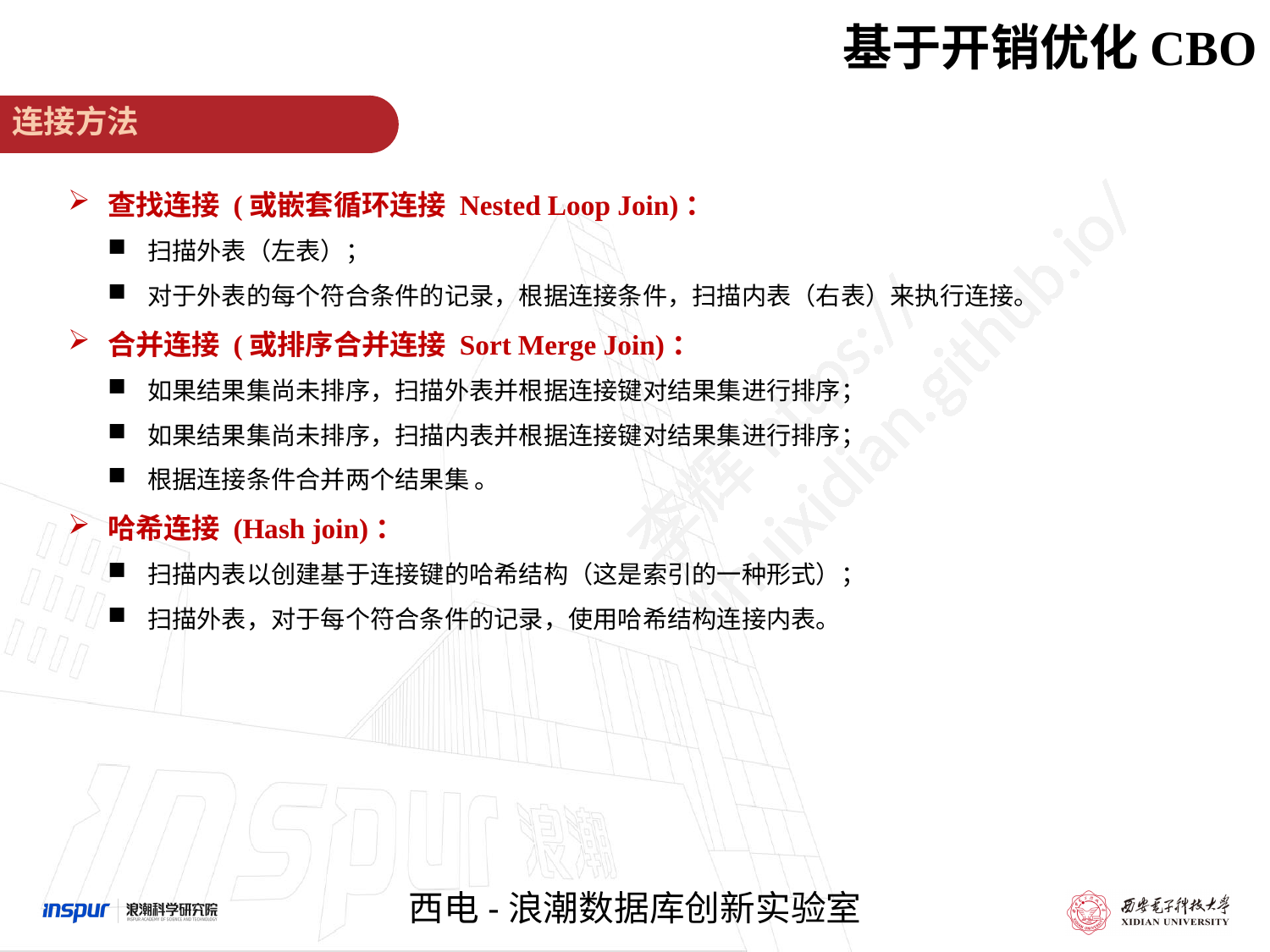

# 基于开销优化CBO

连接方法
查找连接 (或嵌套循环连接 Nested Loop Join)：
扫描外表（左表）；
对于外表的每个符合条件的记录，根据连接条件，扫描内表（右表）来执行连接。
合并连接 (或排序合并连接 Sort Merge Join)：
如果结果集尚未排序，扫描外表并根据连接键对结果集进行排序；
如果结果集尚未排序，扫描内表并根据连接键对结果集进行排序；
根据连接条件合并两个结果集 。
哈希连接 (Hash join)：
扫描内表以创建基于连接键的哈希结构（这是索引的一种形式）；
扫描外表，对于每个符合条件的记录，使用哈希结构连接内表。